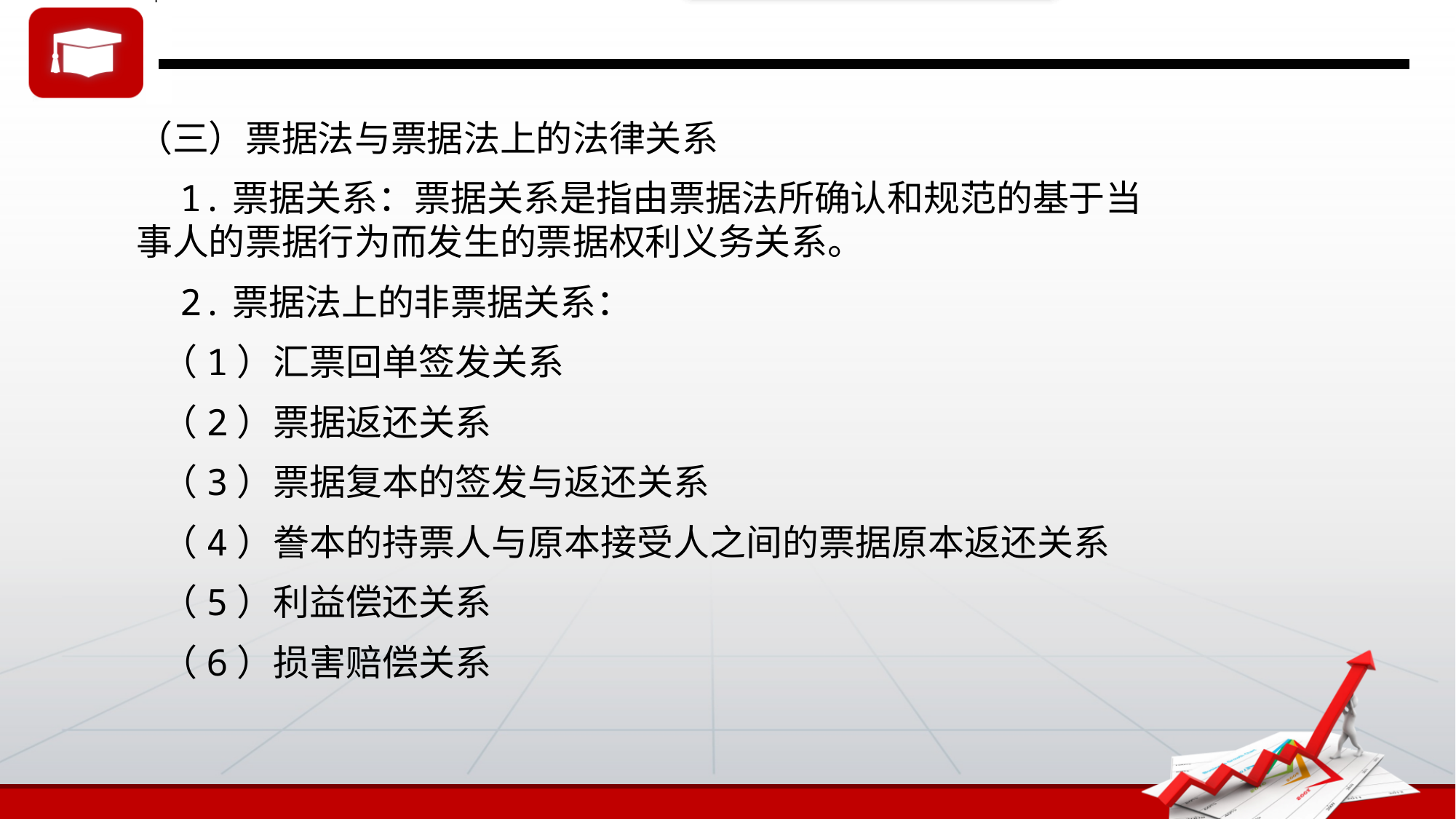

（三）票据法与票据法上的法律关系
  1.票据关系：票据关系是指由票据法所确认和规范的基于当事人的票据行为而发生的票据权利义务关系。
  2.票据法上的非票据关系：
  （1）汇票回单签发关系
  （2）票据返还关系
  （3）票据复本的签发与返还关系
  （4）誊本的持票人与原本接受人之间的票据原本返还关系
  （5）利益偿还关系
  （6）损害赔偿关系